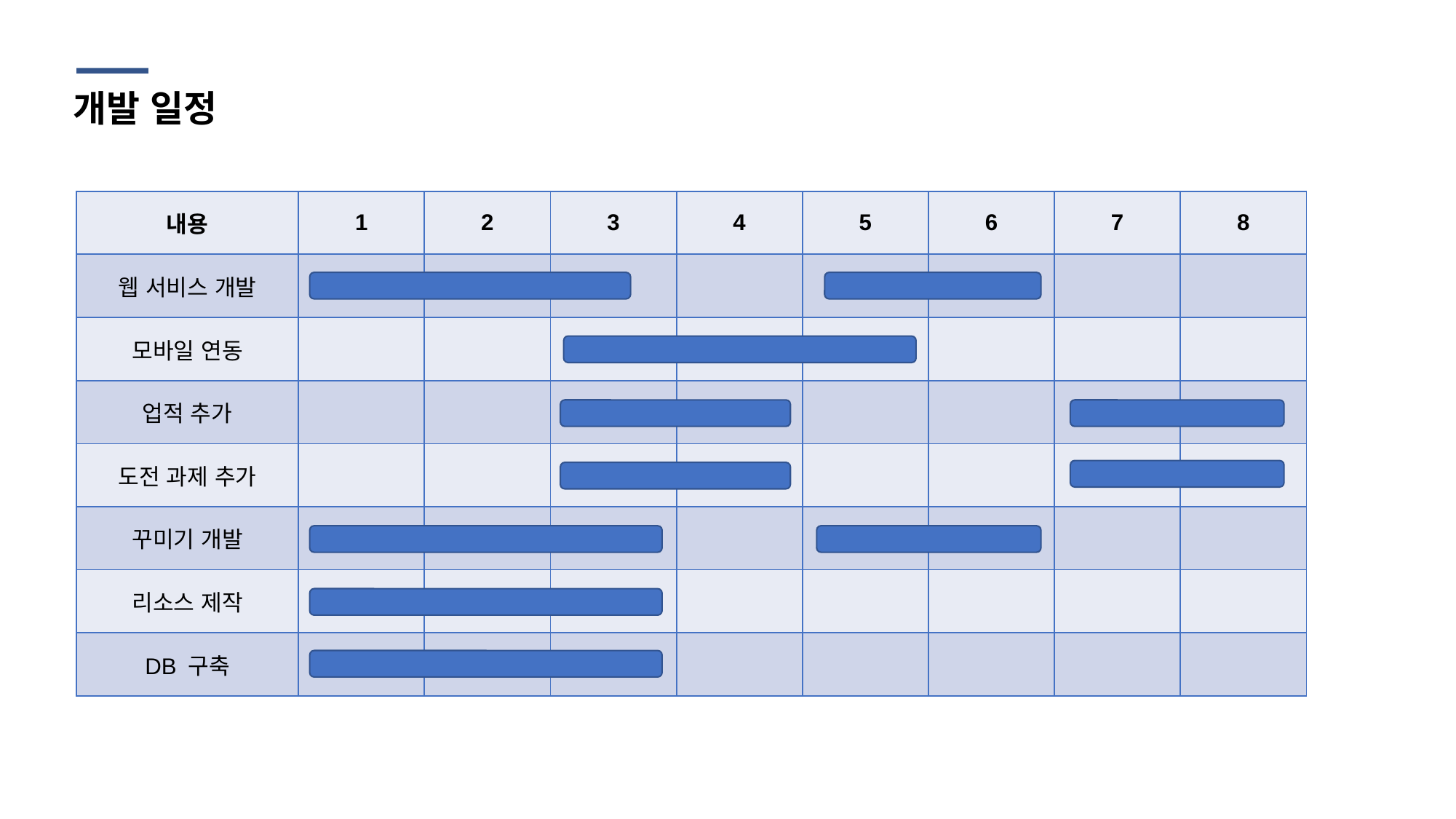

개발 일정
| 내용 | 1 | 2 | 3 | 4 | 5 | 6 | 7 | 8 |
| --- | --- | --- | --- | --- | --- | --- | --- | --- |
| 웹 서비스 개발 |  |  |  |  |  |  |  |  |
| 모바일 연동 |  |  |  |  |  |  |  |  |
| 업적 추가 |  |  |  |  |  |  |  |  |
| 도전 과제 추가 |  |  |  |  |  |  |  |  |
| 꾸미기 개발 |  |  |  |  |  |  |  |  |
| 리소스 제작 |  |  |  |  |  |  |  |  |
| DB 구축 |  |  |  |  |  |  |  |  |